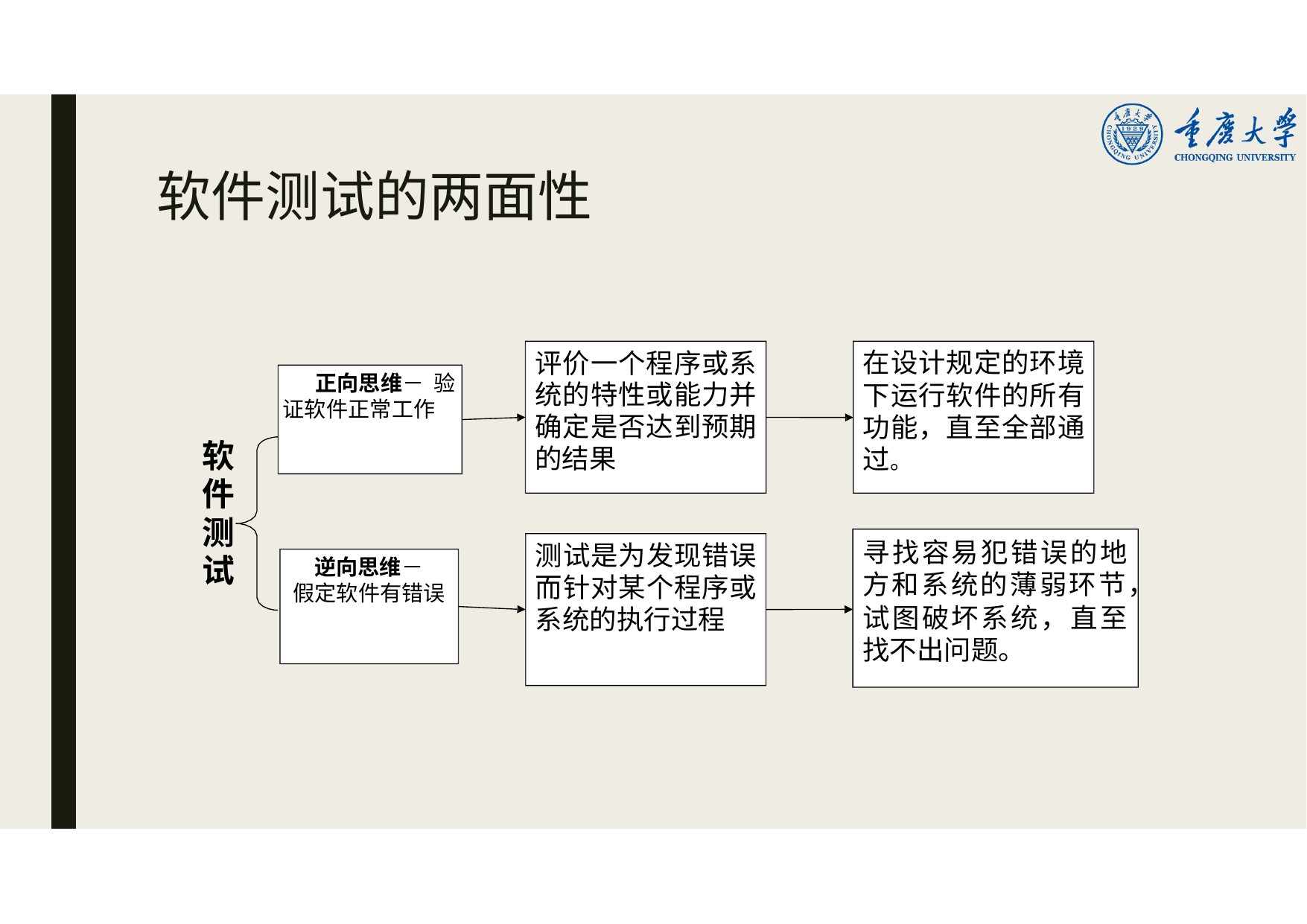

# 软件测试的两面性

评价一个程序或系 统的特性或能力并 确定是否达到预期 的结果
在设计规定的环境 下运行软件的所有 功能，直至全部通 过。

正向思维－  验证软件正常工作

软 件 测 试

寻找容易犯错误的地

测试是为发现错误 而针对某个程序或 系统的执行过程

逆向思维－  假定软件有错误
方和系统的薄弱环节，
试图破坏系统，直至 找不出问题。